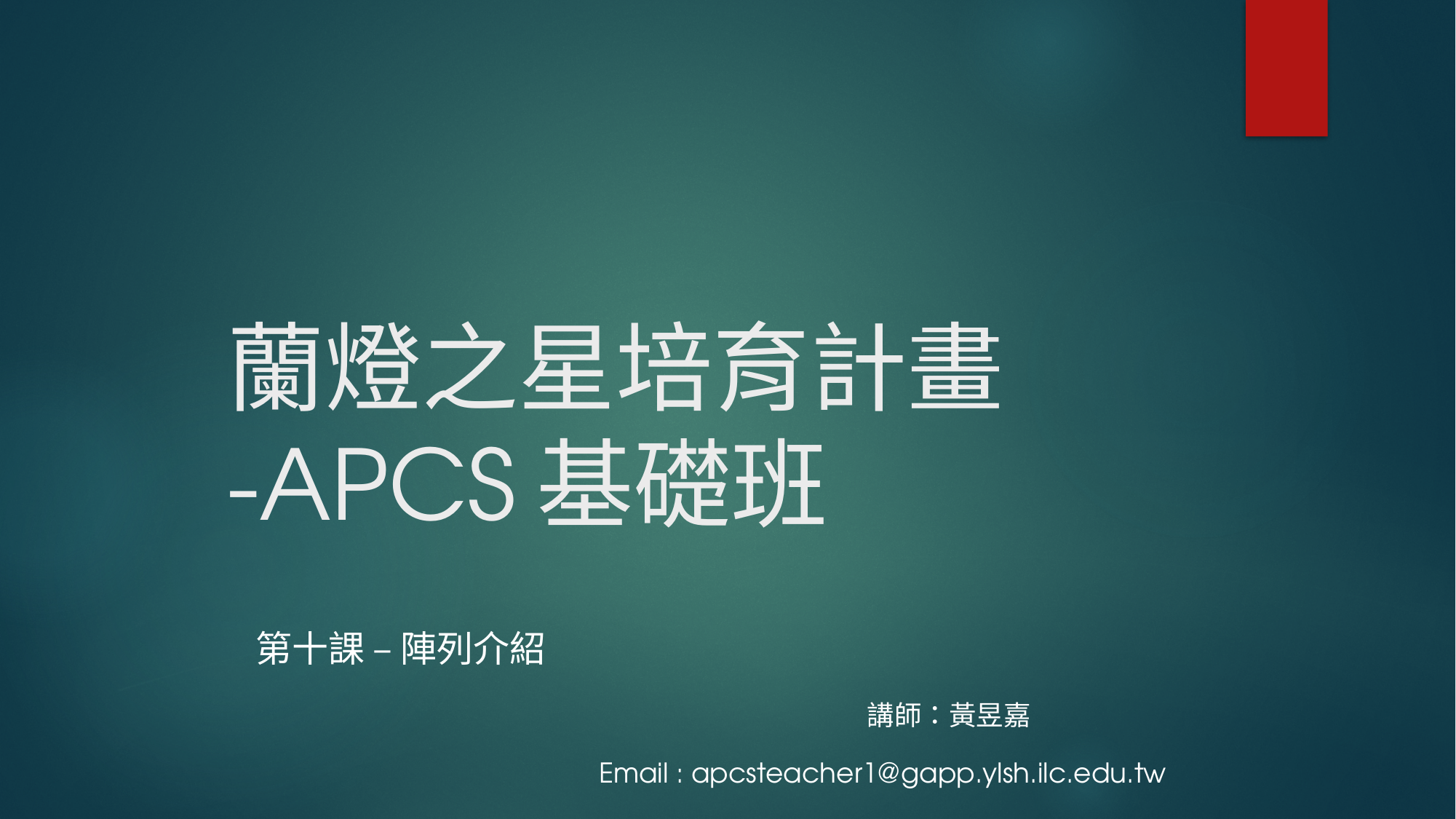

# 蘭燈之星培育計畫 -APCS基礎班
第十課 – 陣列介紹
講師：黃昱嘉
Email : apcsteacher1@gapp.ylsh.ilc.edu.tw